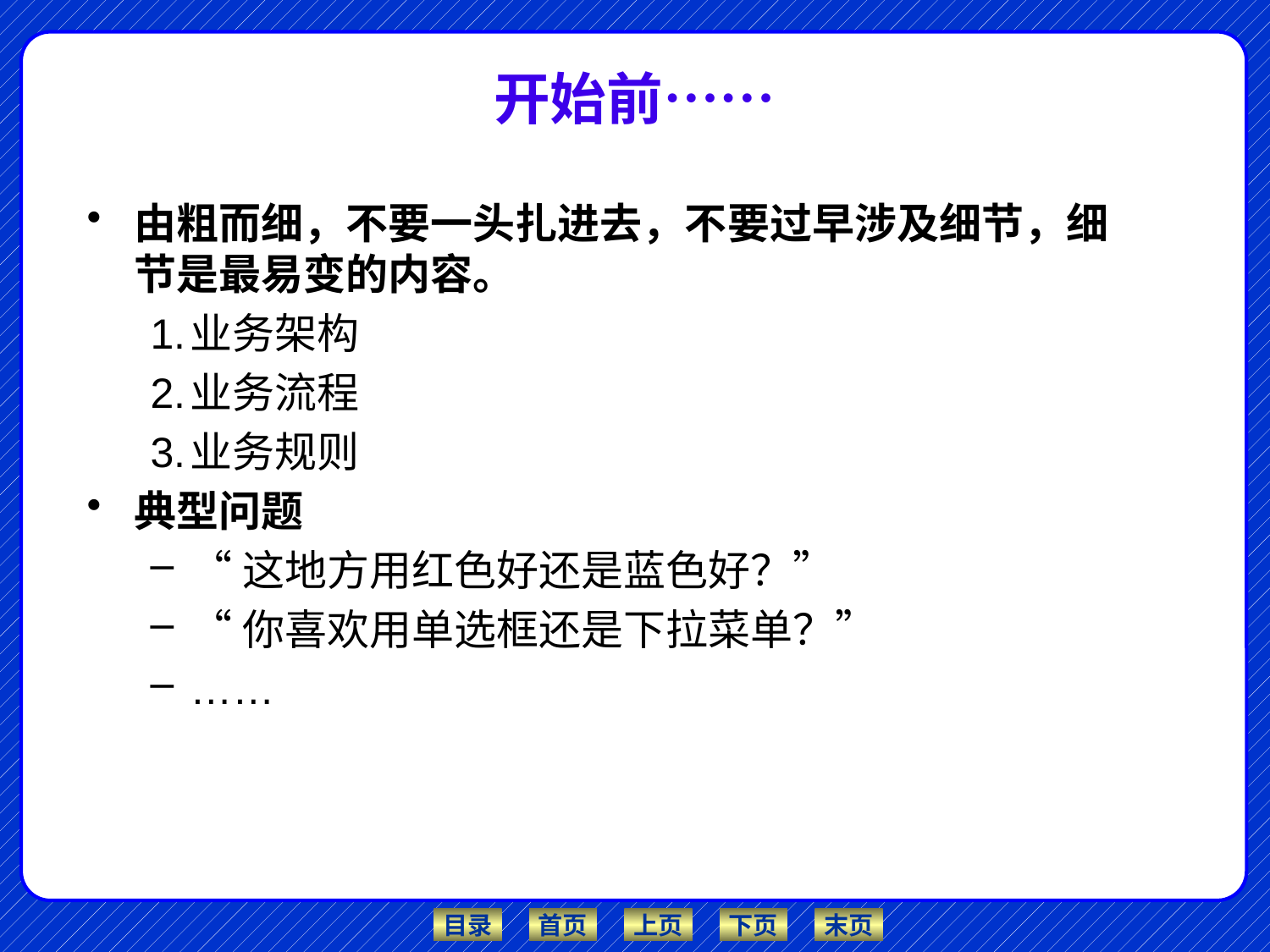

# 开始前……
由粗而细，不要一头扎进去，不要过早涉及细节，细节是最易变的内容。
业务架构
业务流程
业务规则
典型问题
“这地方用红色好还是蓝色好？”
“你喜欢用单选框还是下拉菜单？”
……